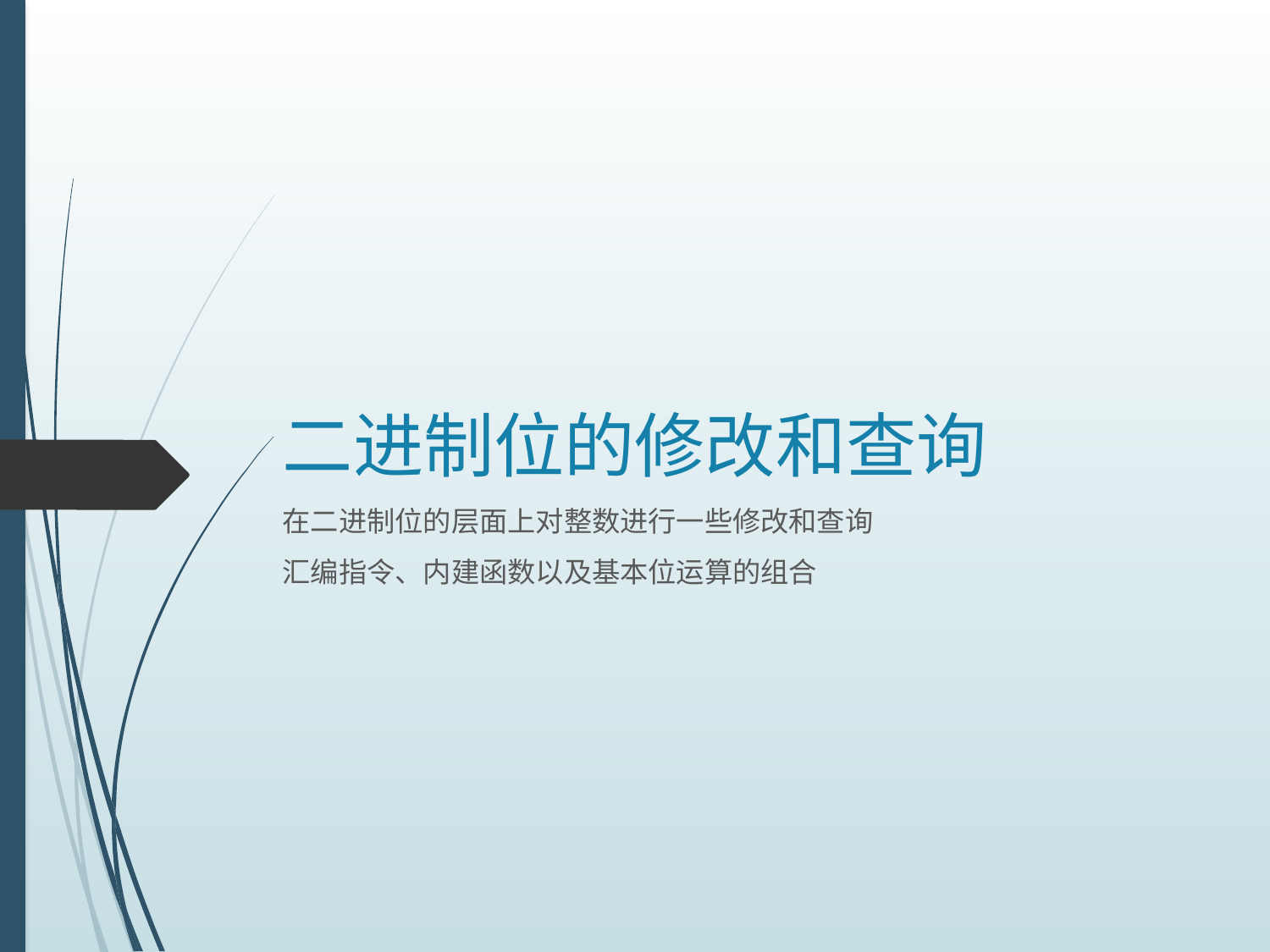

# 二进制位的修改和查询
在二进制位的层面上对整数进行一些修改和查询
汇编指令、内建函数以及基本位运算的组合